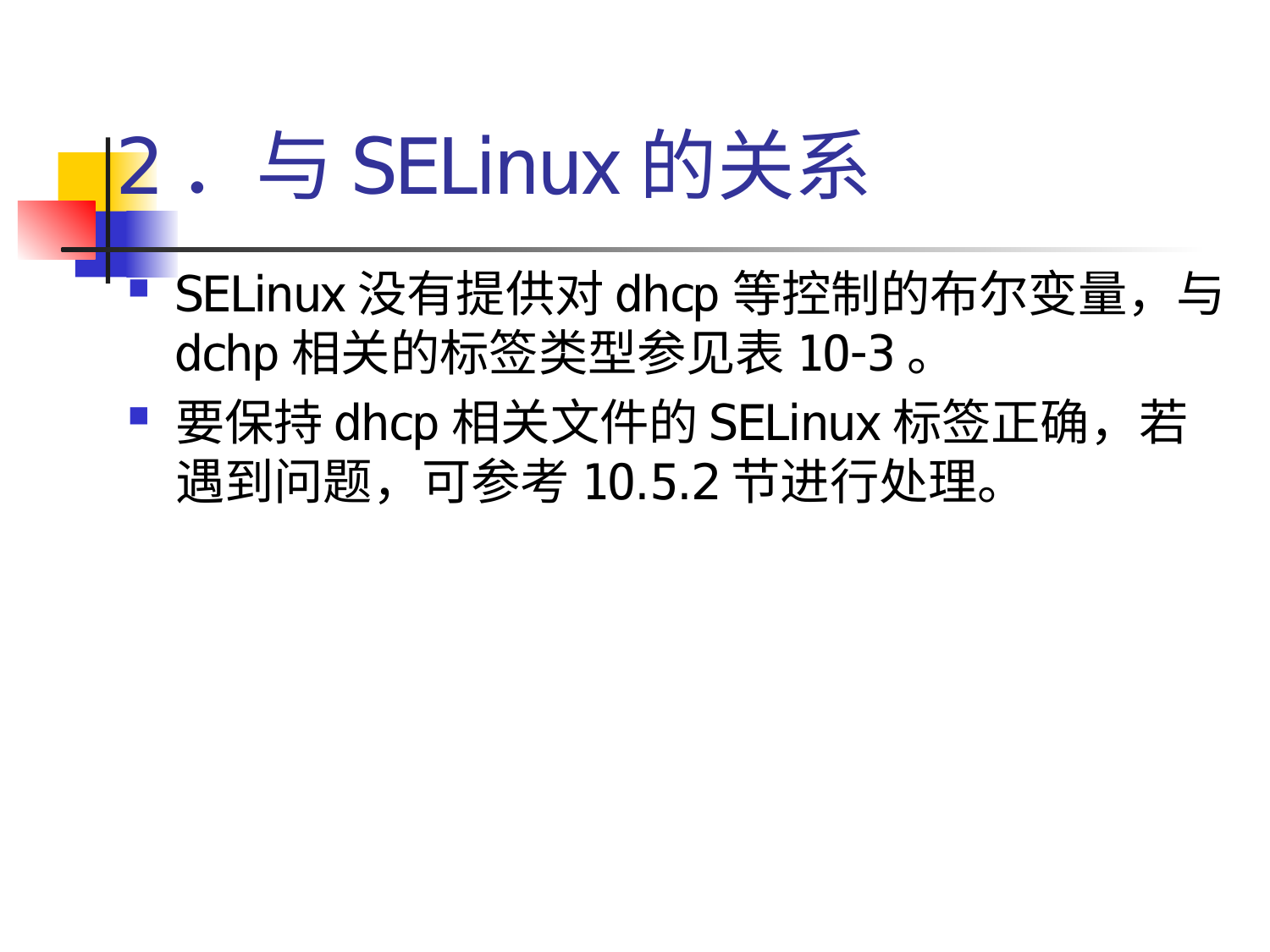

# 2．与SELinux的关系
SELinux没有提供对dhcp等控制的布尔变量，与dchp相关的标签类型参见表10-3。
要保持dhcp相关文件的SELinux标签正确，若遇到问题，可参考10.5.2节进行处理。